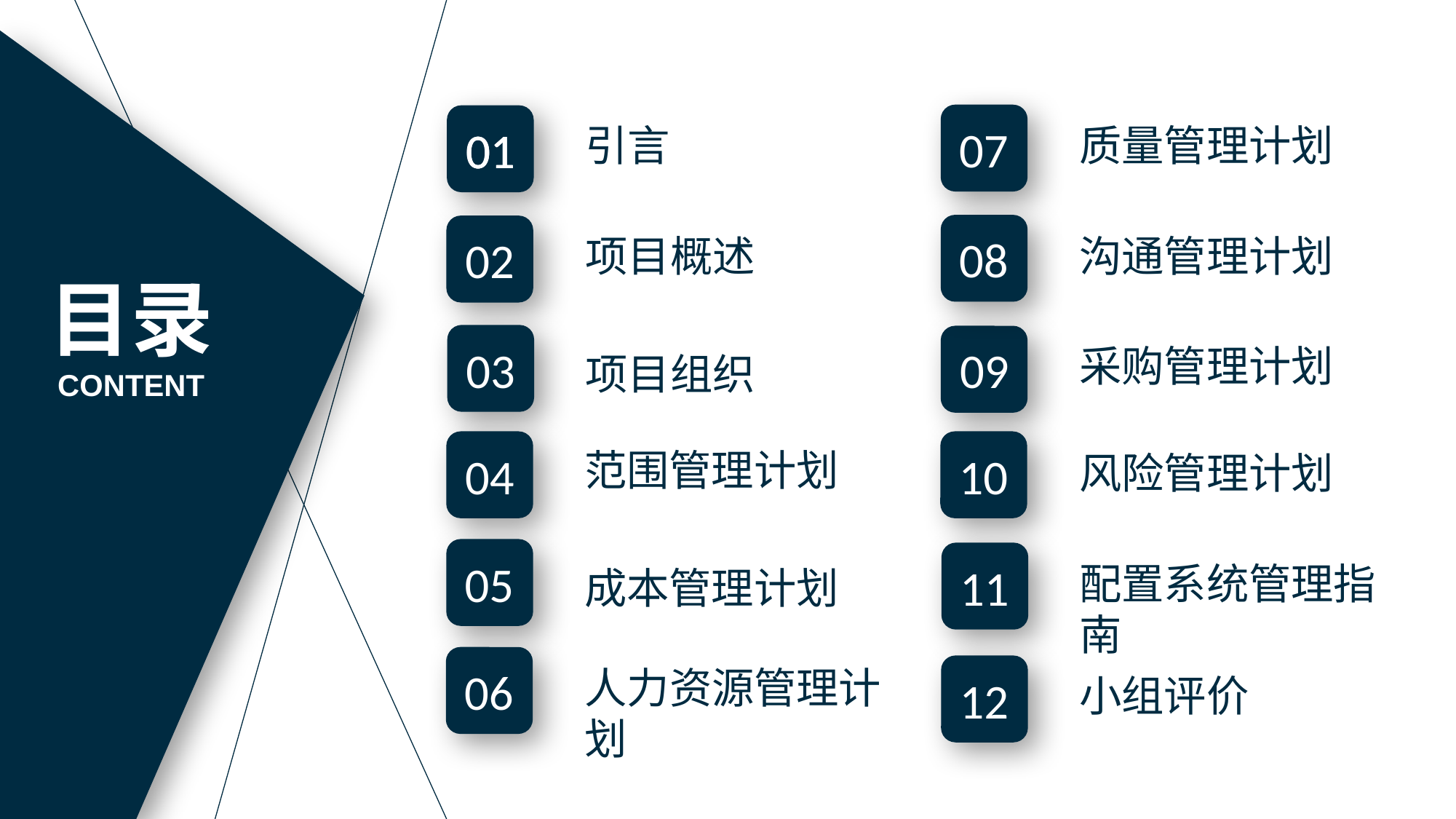

质量管理计划
07

引言
01
01
01

08
沟通管理计划

项目概述
02
目录
CONTENT

03
项目组织

采购管理计划
09

范围管理计划
04

10
风险管理计划

05
成本管理计划

11
配置系统管理指南

人力资源管理计划
06

小组评价
12